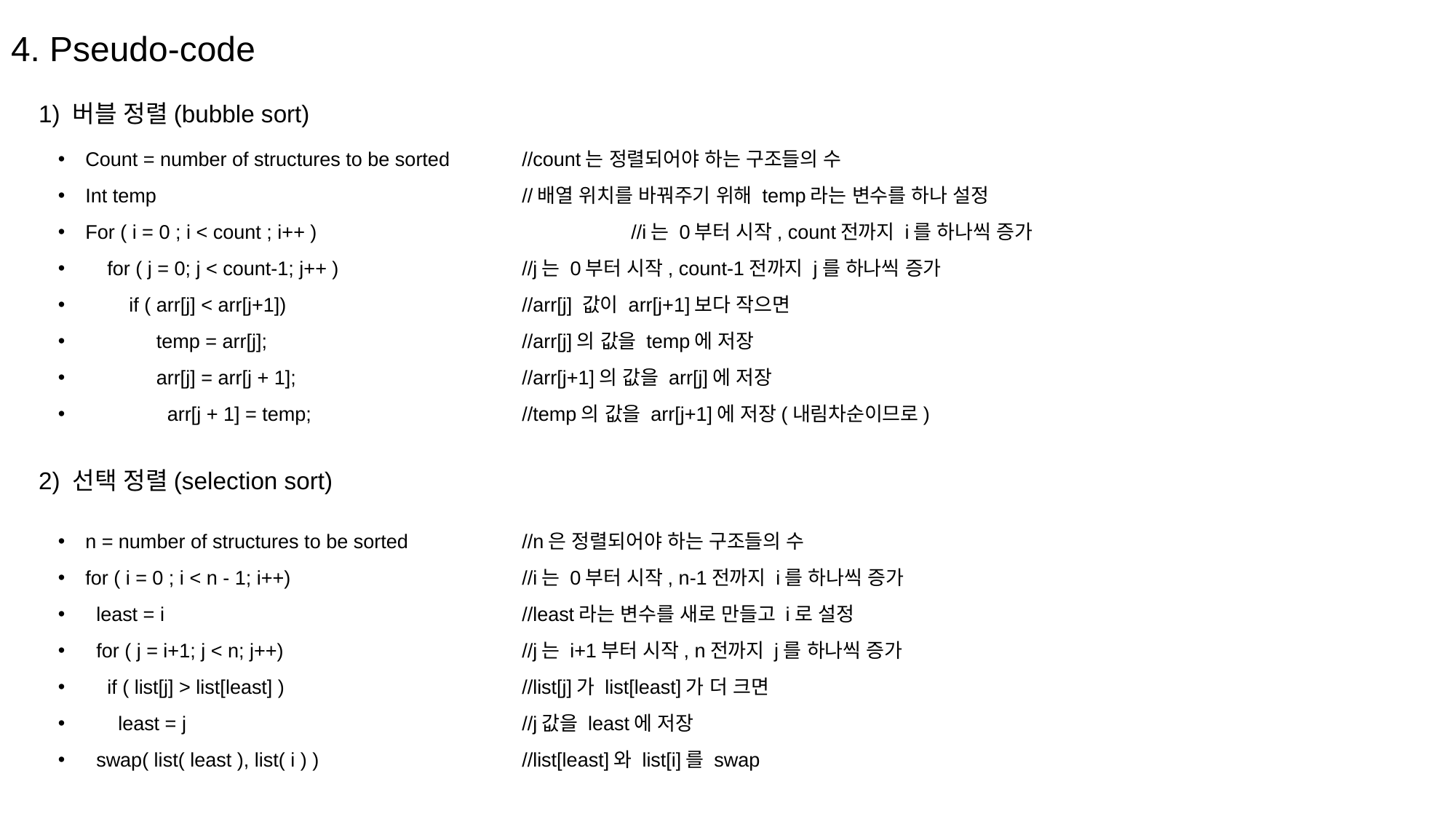

# 4. Pseudo-code
1) 버블 정렬(bubble sort)
Count = number of structures to be sorted	//count는 정렬되어야 하는 구조들의 수
Int temp				//배열 위치를 바꿔주기 위해 temp라는 변수를 하나 설정
For ( i = 0 ; i < count ; i++ )			//i는 0부터 시작, count전까지 i를 하나씩 증가
    for ( j = 0; j < count-1; j++ )		//j는 0부터 시작, count-1전까지 j를 하나씩 증가
        if ( arr[j] < arr[j+1])			//arr[j] 값이 arr[j+1]보다 작으면
             temp = arr[j];			//arr[j]의 값을 temp에 저장
             arr[j] = arr[j + 1];			//arr[j+1]의 값을 arr[j]에 저장
               arr[j + 1] = temp;		//temp의 값을 arr[j+1]에 저장(내림차순이므로)
2) 선택 정렬(selection sort)
n = number of structures to be sorted		//n은 정렬되어야 하는 구조들의 수
for ( i = 0 ; i < n - 1; i++)			//i는 0부터 시작, n-1전까지 i를 하나씩 증가
  least = i				//least라는 변수를 새로 만들고 i로 설정
  for ( j = i+1; j < n; j++)			//j는 i+1부터 시작, n전까지 j를 하나씩 증가
    if ( list[j] > list[least] )			//list[j]가 list[least]가 더 크면
      least = j				//j값을 least에 저장
  swap( list( least ), list( i ) )		//list[least]와 list[i]를 swap